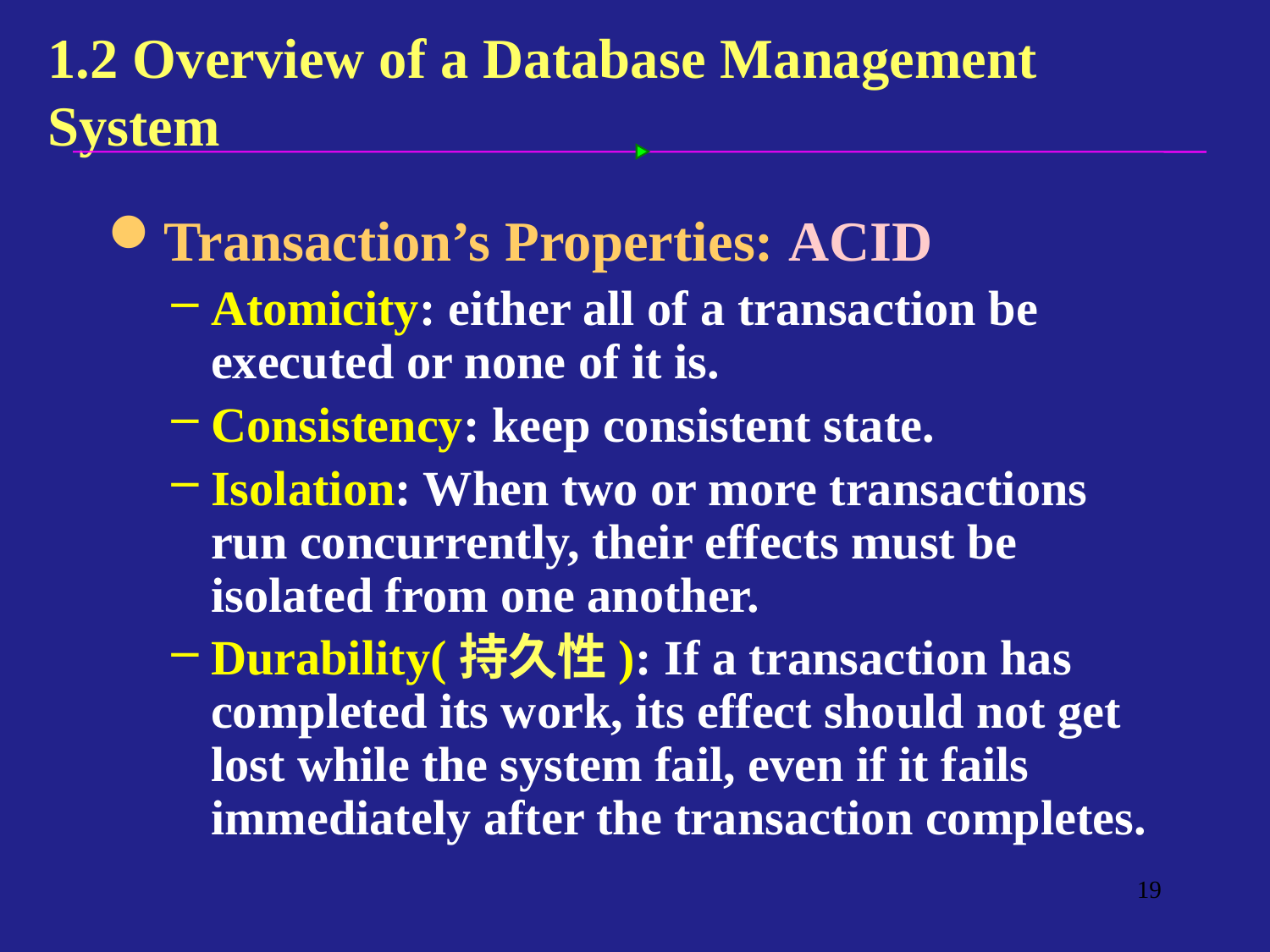

# 1.2 Overview of a Database Management System

Transaction’s Properties: ACID
Atomicity: either all of a transaction be executed or none of it is.
Consistency: keep consistent state.
Isolation: When two or more transactions run concurrently, their effects must be isolated from one another.
Durability(持久性): If a transaction has completed its work, its effect should not get lost while the system fail, even if it fails immediately after the transaction completes.

19